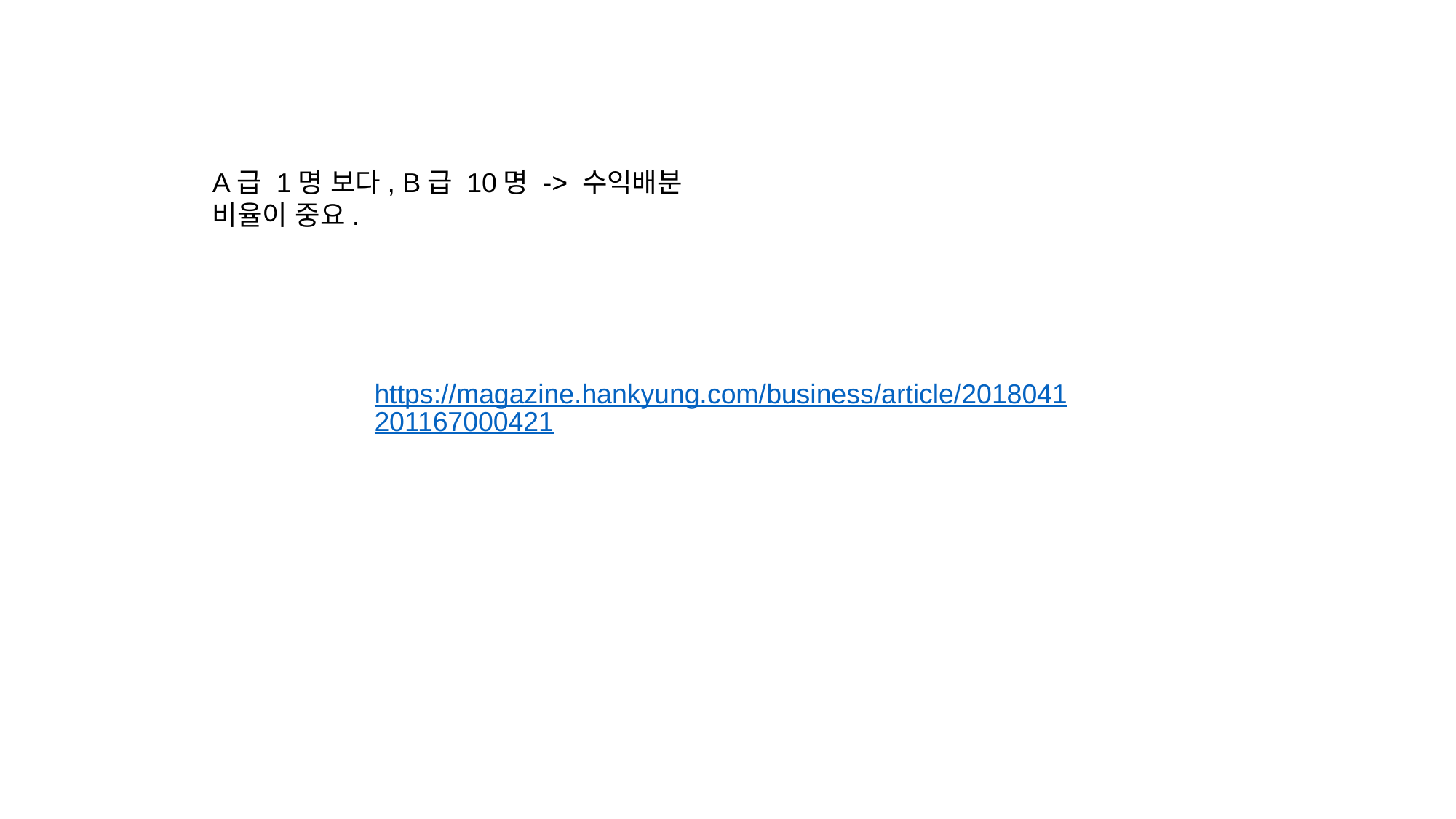

A급 1명 보다, B급 10명 -> 수익배분 비율이 중요.
https://magazine.hankyung.com/business/article/2018041201167000421